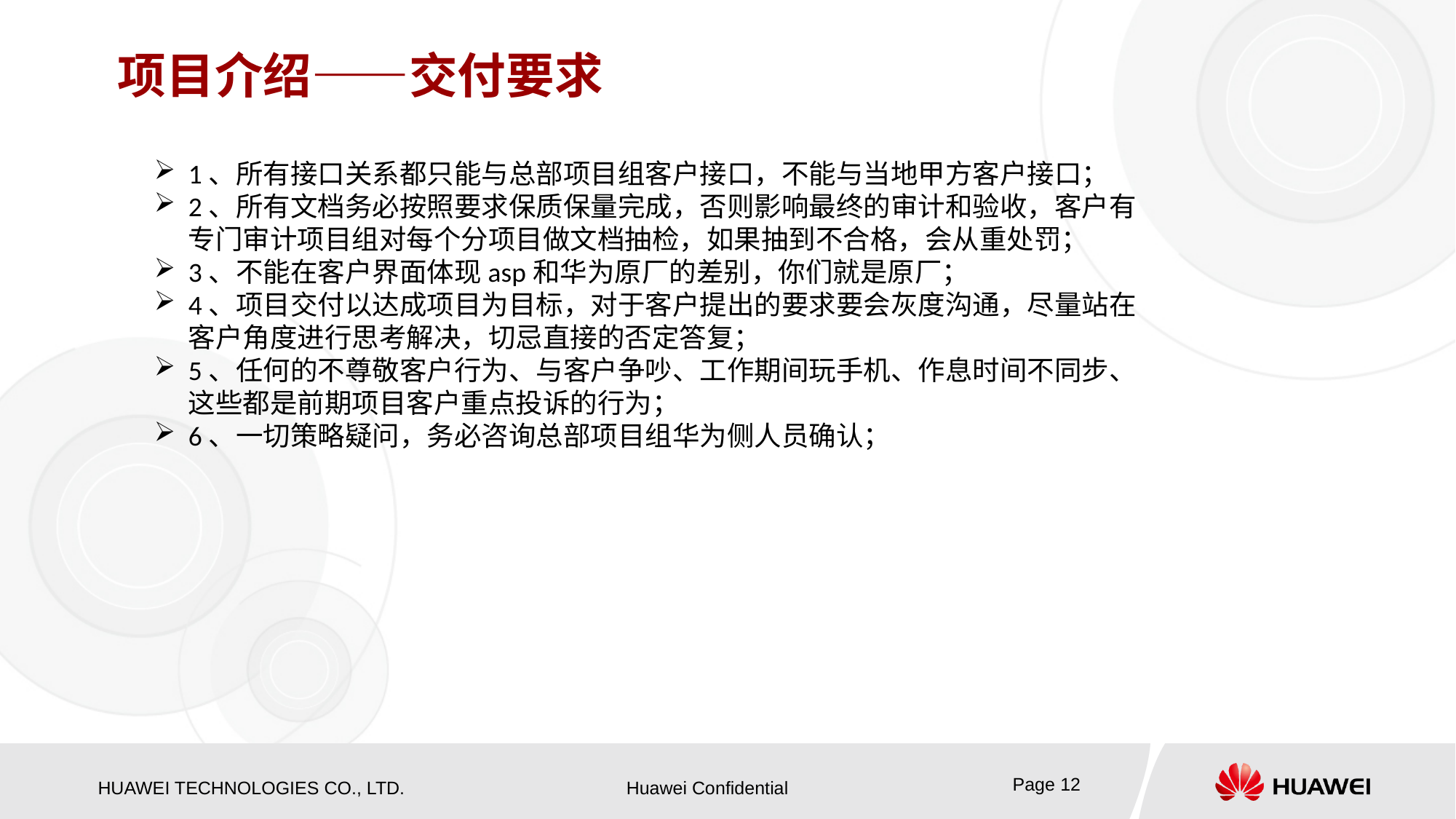

# 项目介绍——交付要求
1、所有接口关系都只能与总部项目组客户接口，不能与当地甲方客户接口；
2、所有文档务必按照要求保质保量完成，否则影响最终的审计和验收，客户有专门审计项目组对每个分项目做文档抽检，如果抽到不合格，会从重处罚；
3、不能在客户界面体现asp和华为原厂的差别，你们就是原厂；
4、项目交付以达成项目为目标，对于客户提出的要求要会灰度沟通，尽量站在客户角度进行思考解决，切忌直接的否定答复；
5、任何的不尊敬客户行为、与客户争吵、工作期间玩手机、作息时间不同步、这些都是前期项目客户重点投诉的行为；
6、一切策略疑问，务必咨询总部项目组华为侧人员确认；